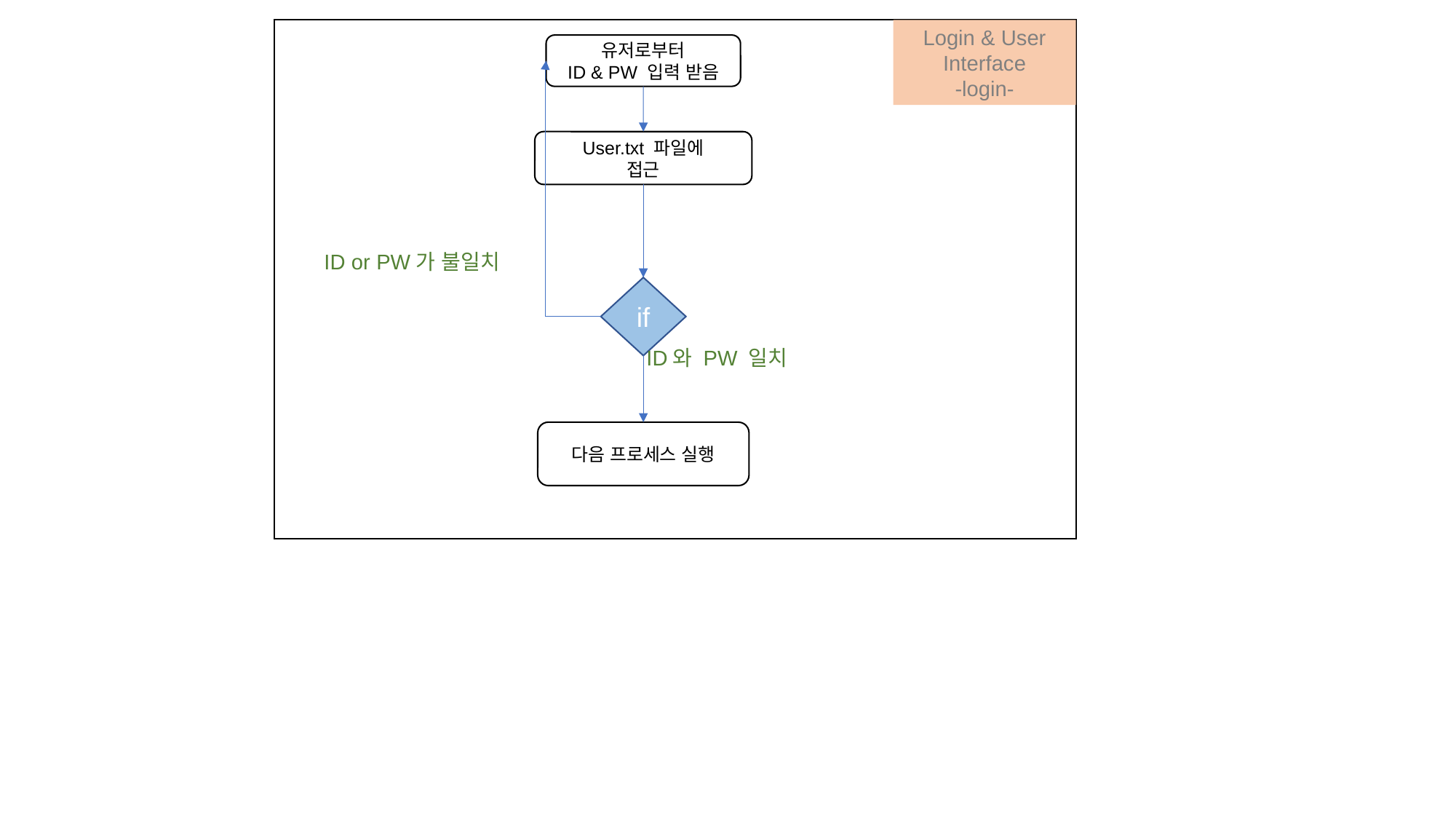

Login & User
Interface
-login-
유저로부터
ID & PW 입력 받음
User.txt 파일에
접근
ID or PW가 불일치
if
ID와 PW 일치
다음 프로세스 실행